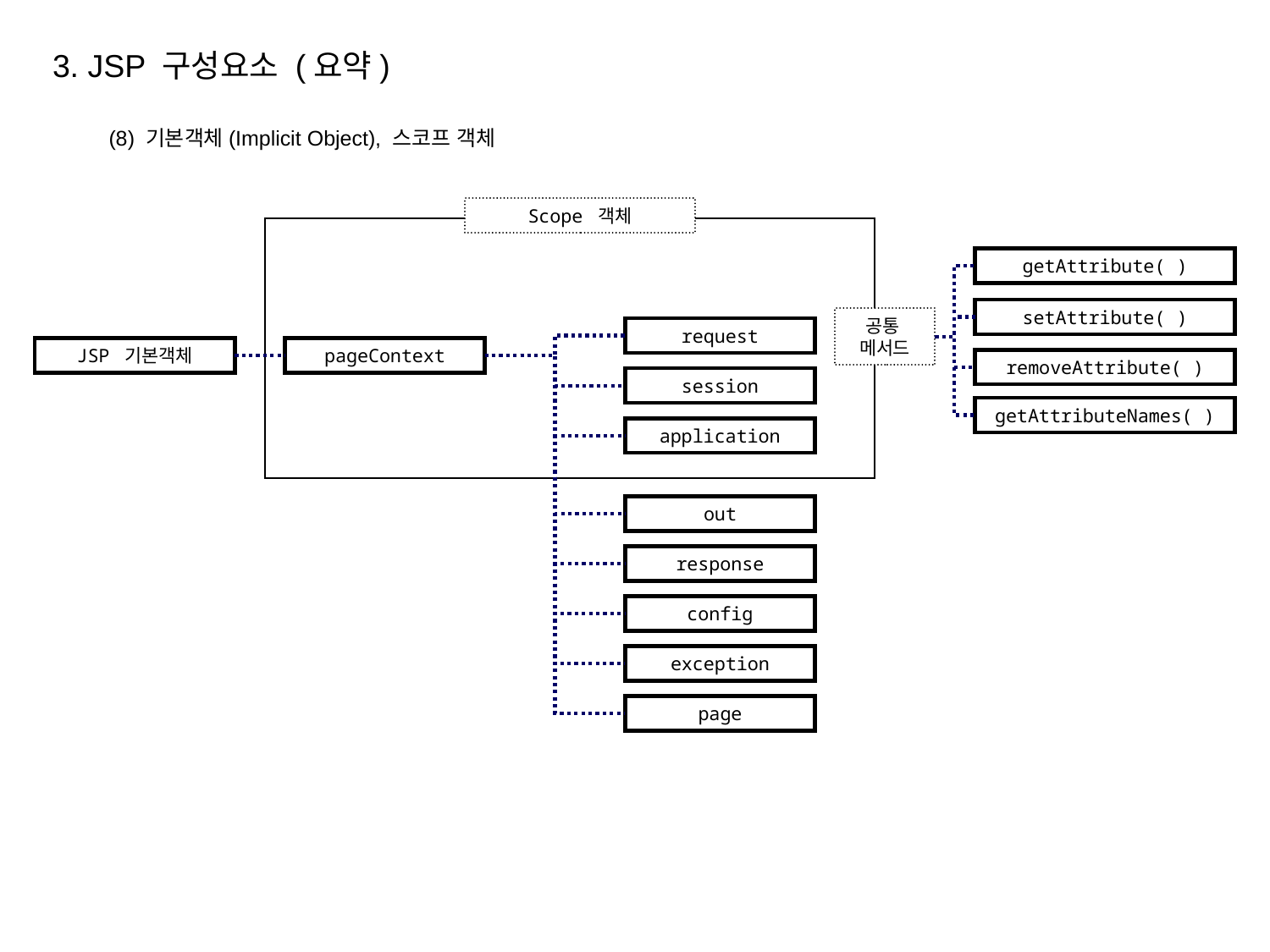

3. JSP 구성요소 (요약)
(8) 기본객체(Implicit Object), 스코프 객체
Scope 객체

getAttribute( )
setAttribute( )
공통
메서드
request
JSP 기본객체
pageContext
removeAttribute( )
session
getAttributeNames( )
application
out
response
config
exception
page